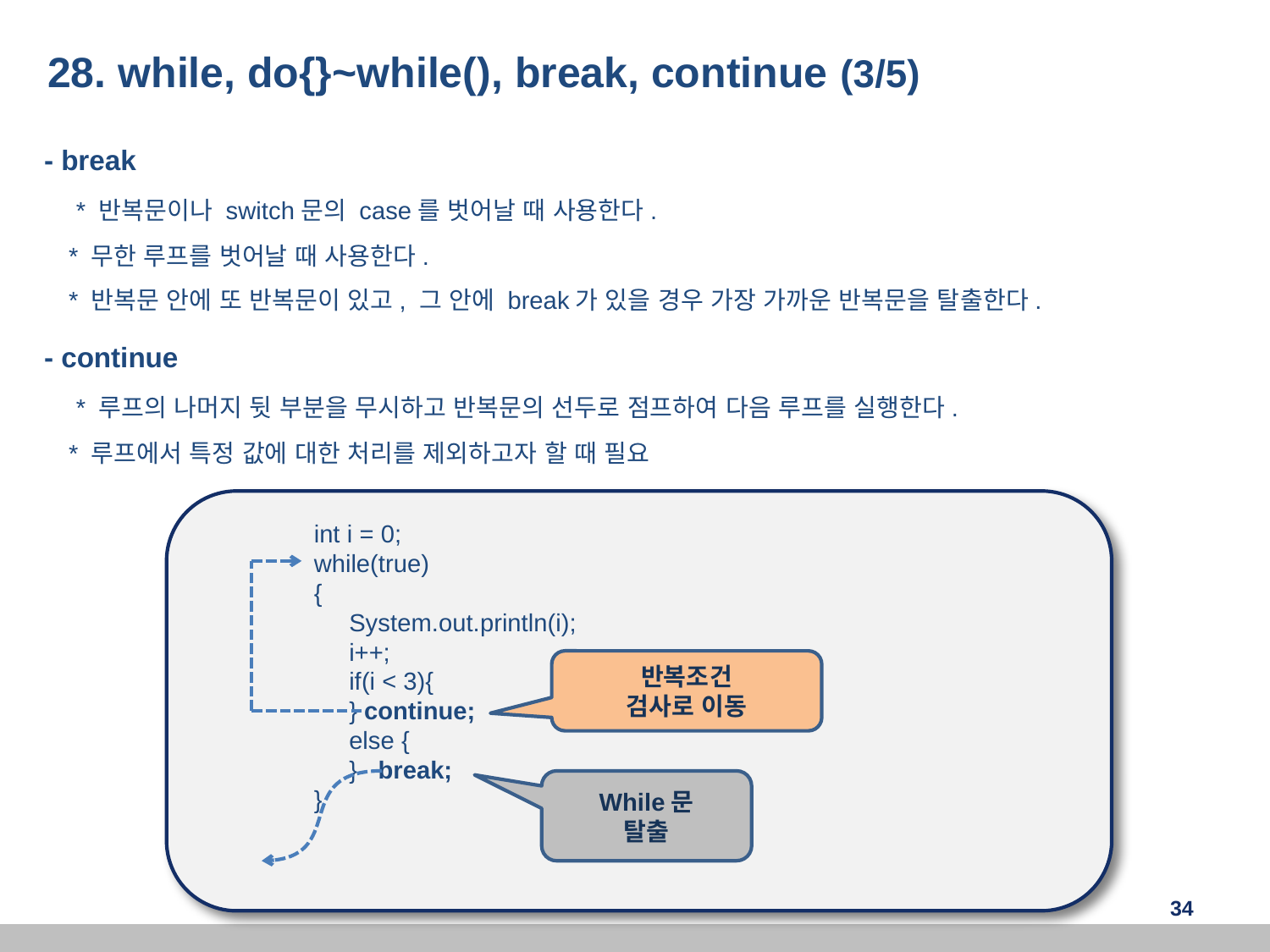

28. while, do{}~while(), break, continue (3/5)
    - break

	  * 반복문이나 switch문의 case를 벗어날 때 사용한다.

        * 무한 루프를 벗어날 때 사용한다.

        * 반복문 안에 또 반복문이 있고, 그 안에 break가 있을 경우 가장 가까운 반복문을 탈출한다.

    - continue

	  * 루프의 나머지 뒷 부분을 무시하고 반복문의 선두로 점프하여 다음 루프를 실행한다.

        * 루프에서 특정 값에 대한 처리를 제외하고자 할 때 필요
	int i = 0;
	while(true)
	{
	     System.out.println(i);
	     i++;
	     if(i < 3){
	     } continue;
	     else {
	     }   break;
	}
반복조건
검사로 이동
While문
탈출
34